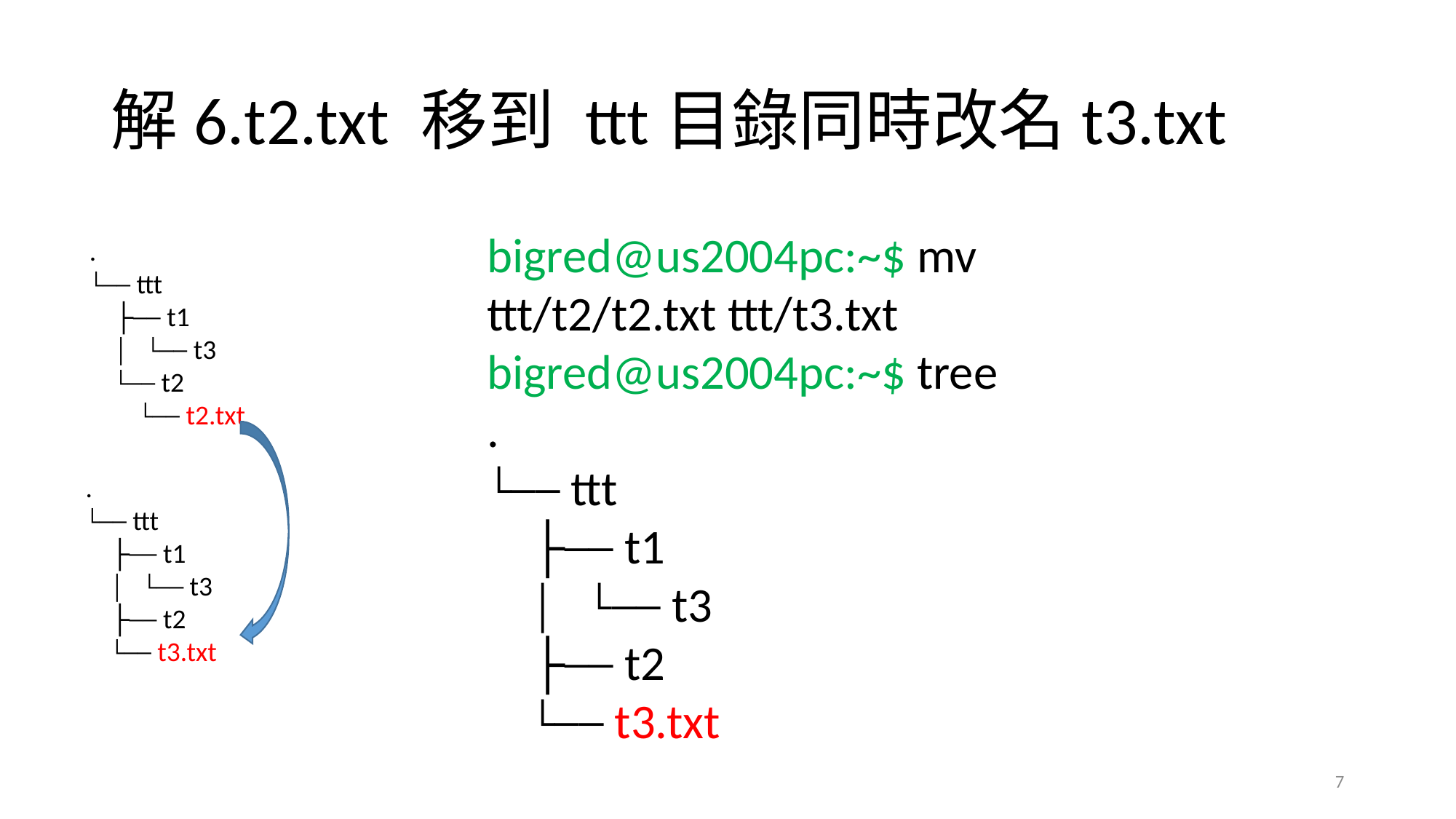

# 解6.t2.txt 移到 ttt目錄同時改名t3.txt
bigred@us2004pc:~$ mv ttt/t2/t2.txt ttt/t3.txt
bigred@us2004pc:~$ tree
.
└── ttt
    ├── t1
    │   └── t3
    ├── t2
    └── t3.txt
.
└── ttt
    ├── t1
    │   └── t3
    └── t2
        └── t2.txt

.
└── ttt
    ├── t1
    │   └── t3
    ├── t2
    └── t3.txt

7